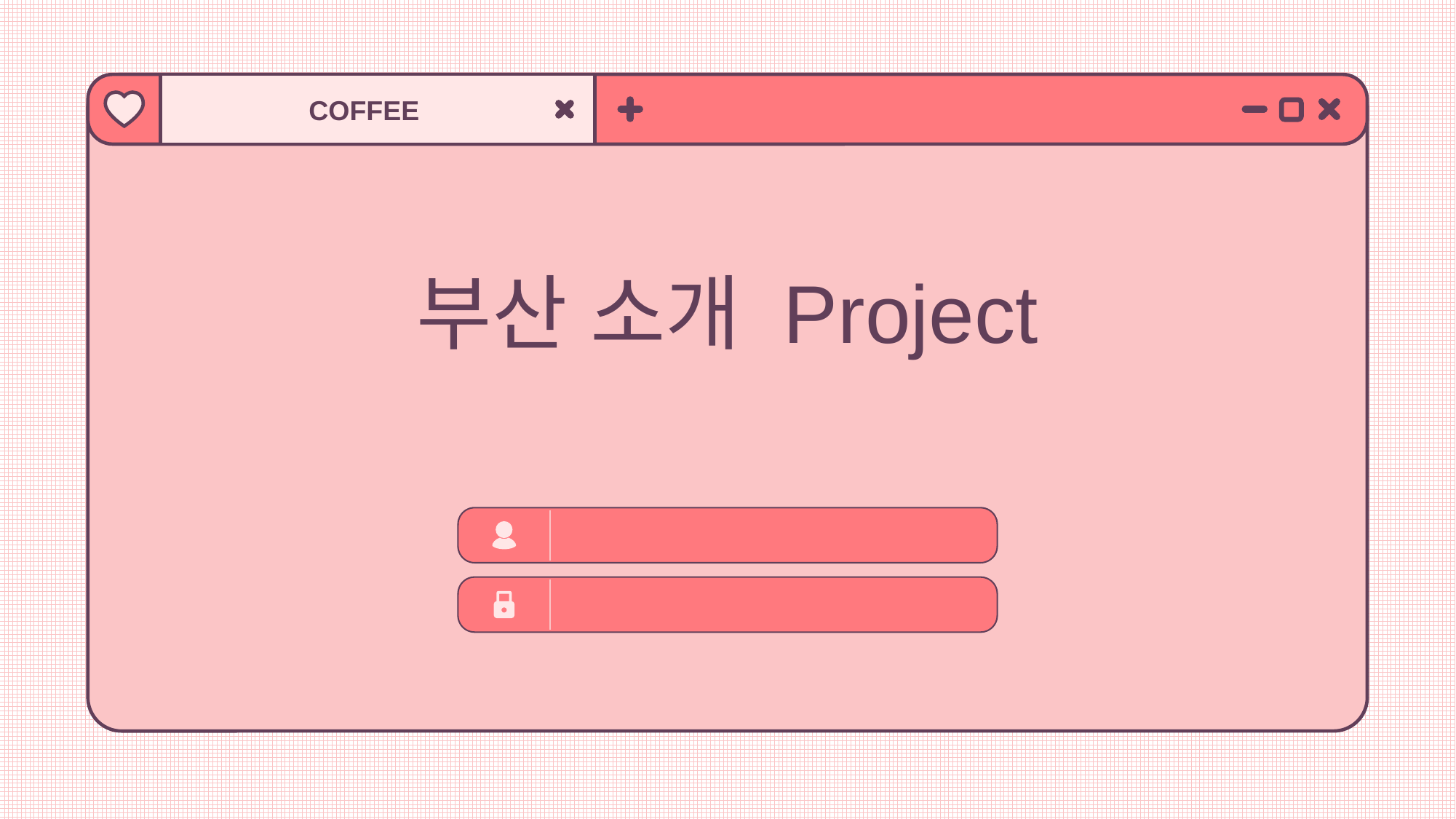

COFFEE

부산 소개 Project

API를 활용한 부산 문화 프로젝트

팀장:김경돈 팀원: 김경목 이아진 장연서